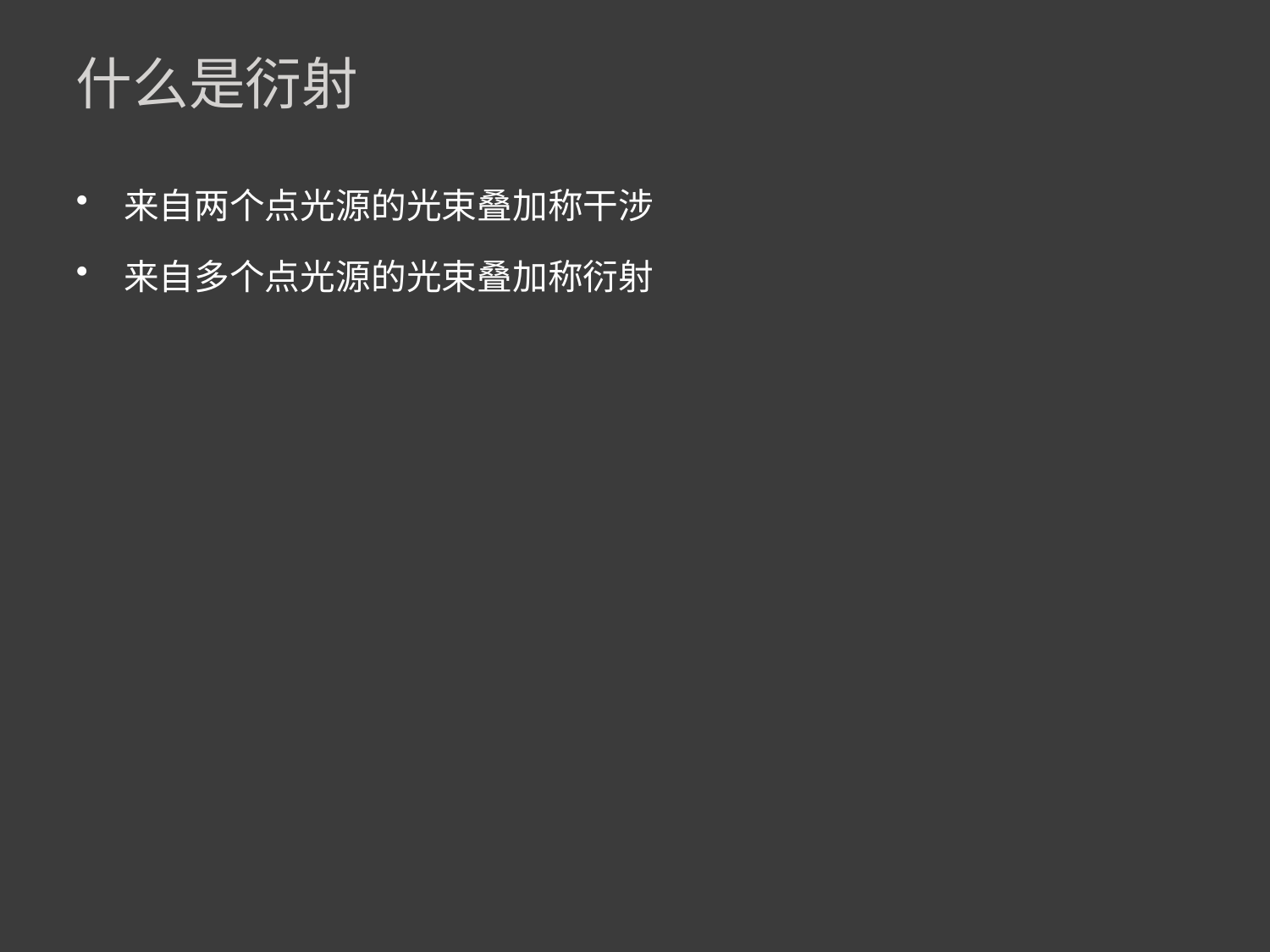

# 什么是衍射
来自两个点光源的光束叠加称干涉
来自多个点光源的光束叠加称衍射